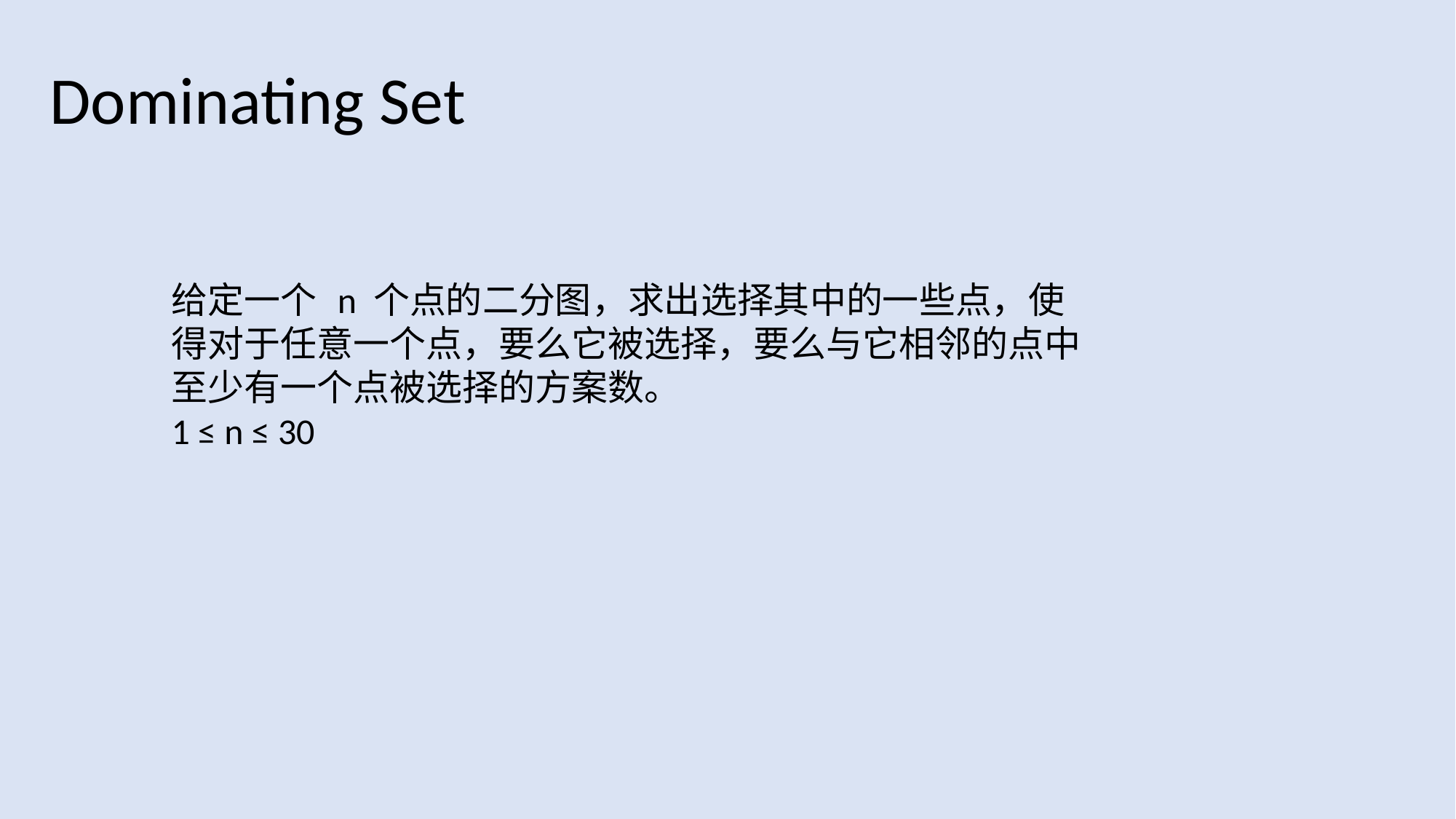

Dominating Set
给定一个 n 个点的二分图，求出选择其中的一些点，使得对于任意一个点，要么它被选择，要么与它相邻的点中至少有一个点被选择的方案数。
1 ≤ n ≤ 30